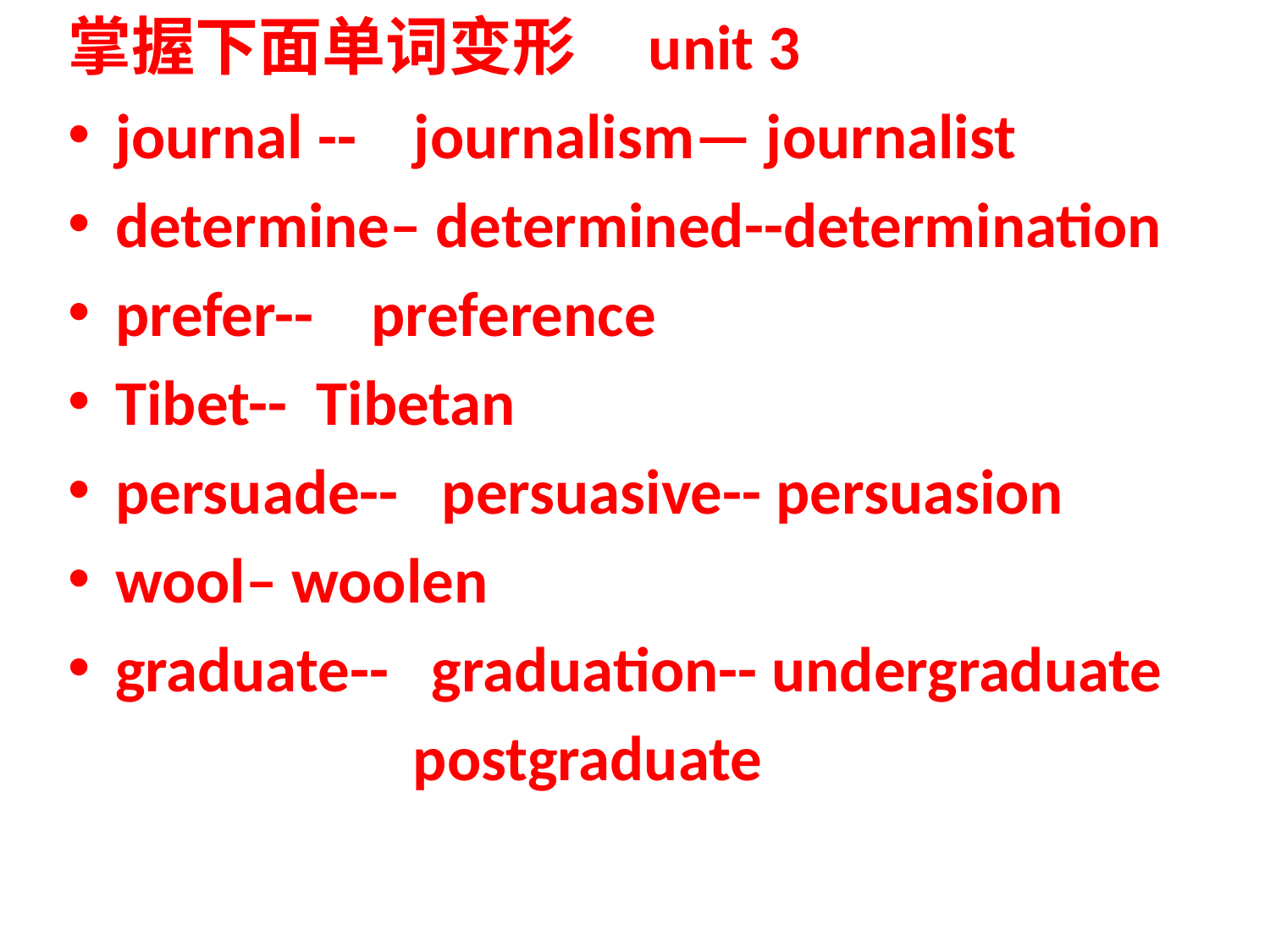

掌握下面单词变形    unit 3
journal --    journalism— journalist
determine– determined--determination
prefer--    preference
Tibet--  Tibetan
persuade--   persuasive-- persuasion
wool– woolen
graduate--   graduation-- undergraduate
                        postgraduate